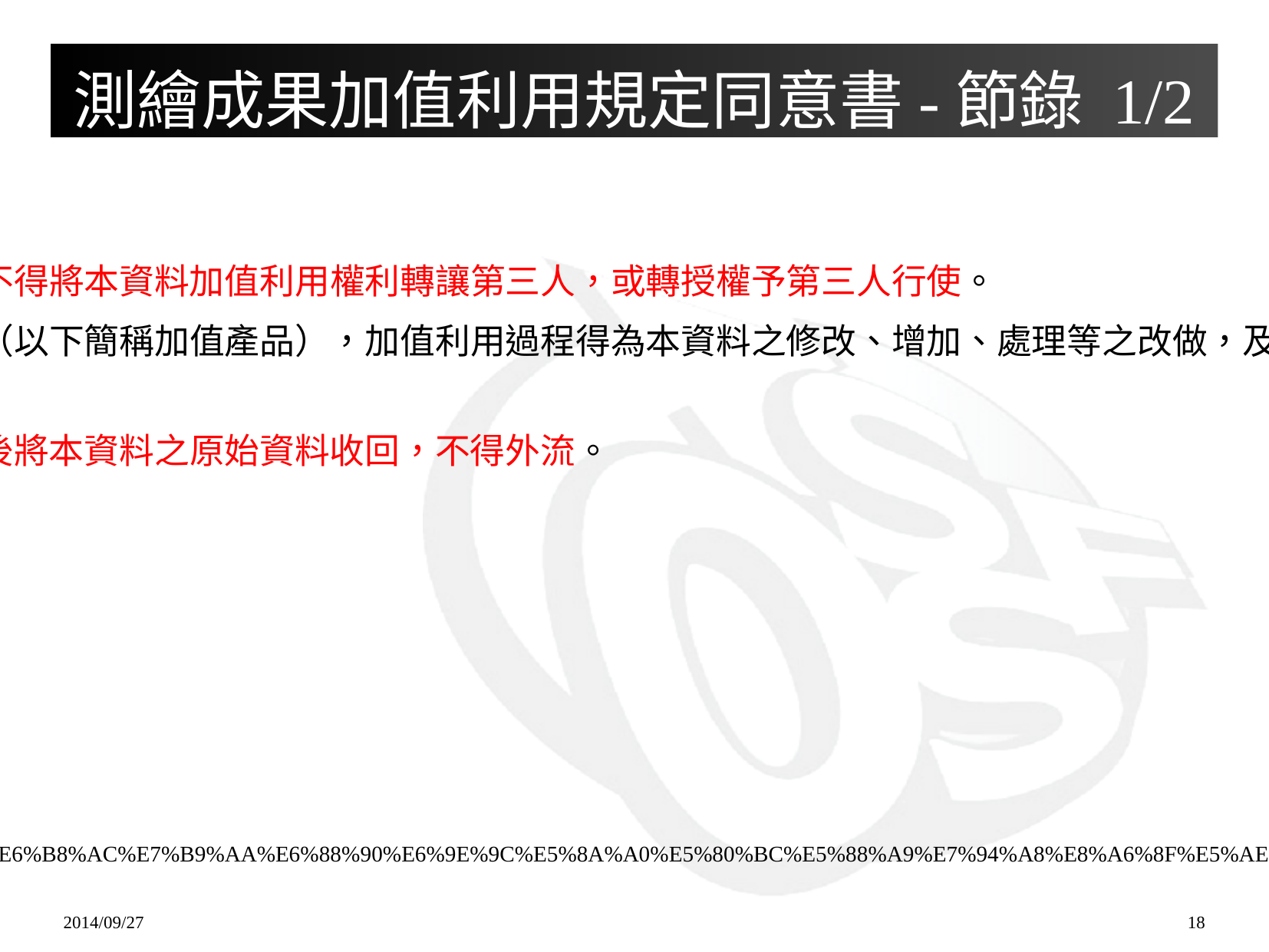

測繪成果加值利用規定同意書-節錄 1/2
二、申請人僅擁有本資料加值利用權，不得轉錄、轉售、贈與、借貸、租賃或質押本資料之原始資料；並不得將本資料加值利用權利轉讓第三人，或轉授權予第三人行使。
三、申請人可將本資料自行或委託其他單位加值利用後，不限種類數量再行發售或傳播加值成品或衍生品（以下簡稱加值產品），加值利用過程得為本資料之修改、增加、處理等之改做，及開發地理資訊相關運用。將本資料加值產品經網際網路公開使用者，不得提供使用者取得本資料之原始資料。
四、如係委託其他單位（以下簡稱受託單位）進行加值利用者，申請人應負責管制資料之使用，必於完成後將本資料之原始資料收回，不得外流。
http://www.nlsc.gov.tw/websites/up_page/file/%E6%B8%AC%E7%B9%AA%E6%88%90%E6%9E%9C%E5%8A%A0%E5%80%BC%E5%88%A9%E7%94%A8%E8%A6%8F%E5%AE%9A%E5%90%8C%E6%84%8F%E6%9B%B8.pdf
2014/09/27
18